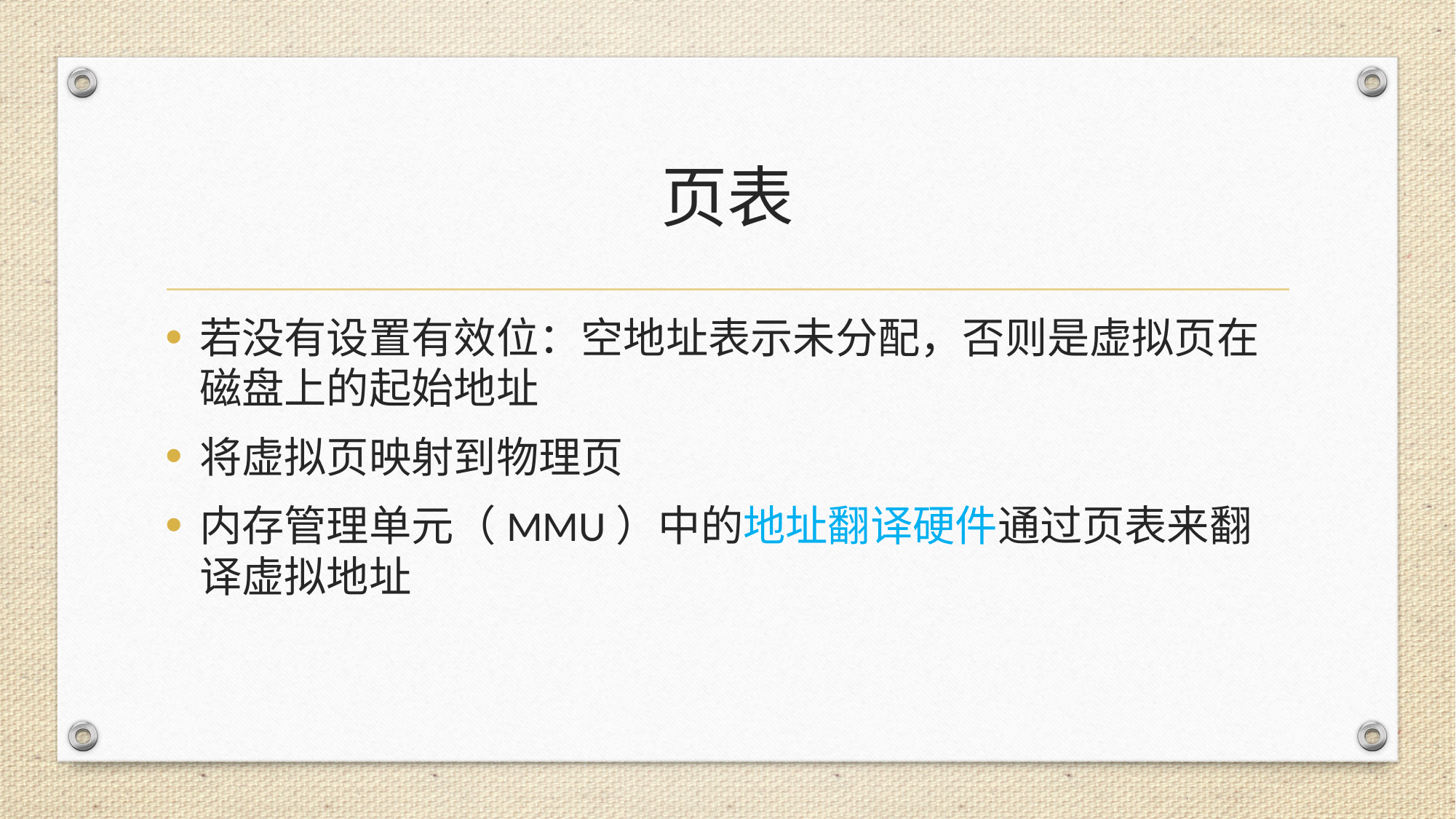

# 页表
若没有设置有效位：空地址表示未分配，否则是虚拟页在磁盘上的起始地址
将虚拟页映射到物理页
内存管理单元（MMU）中的地址翻译硬件通过页表来翻译虚拟地址